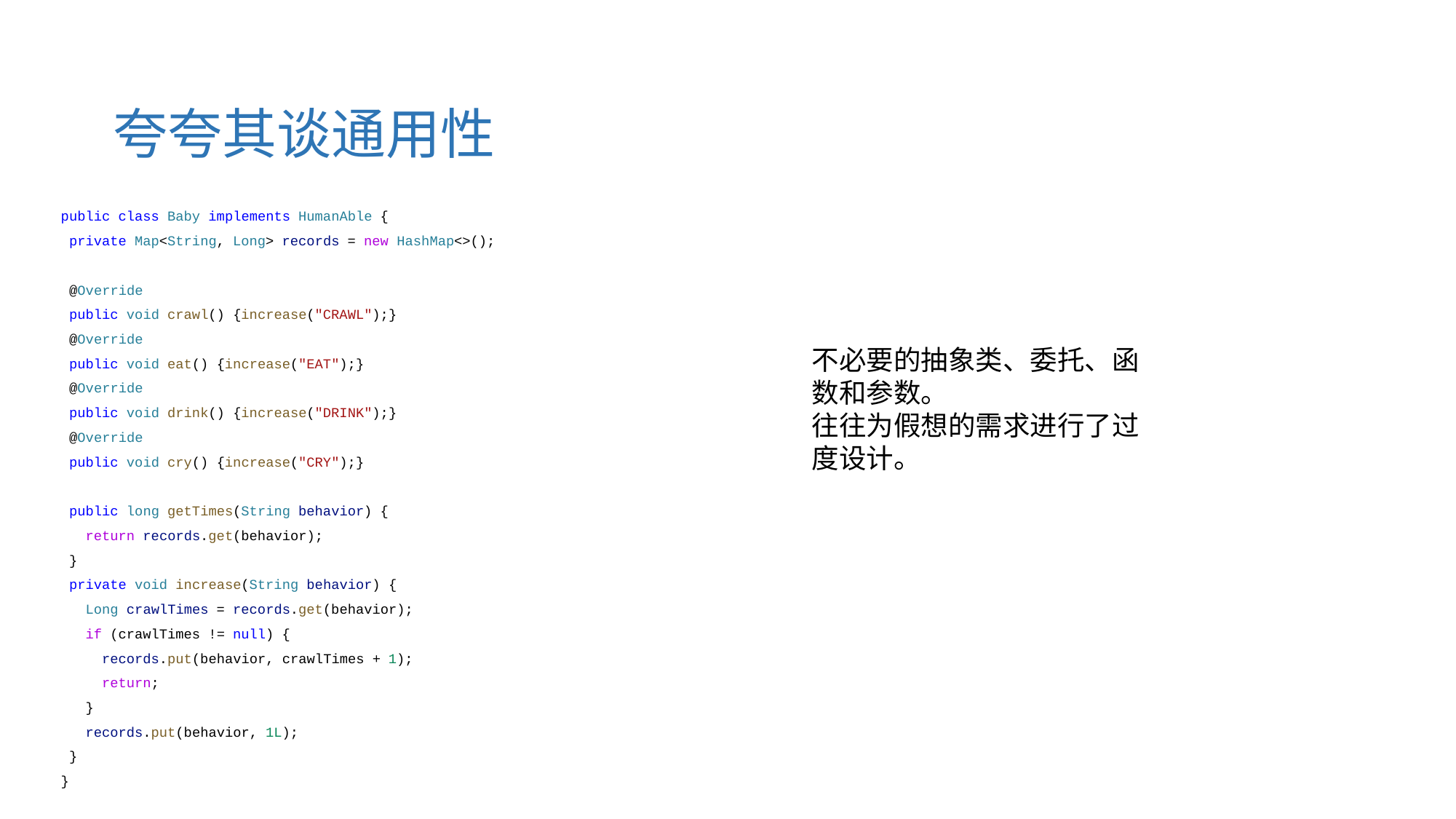

夸夸其谈通用性
public class Baby implements HumanAble {
 private Map<String, Long> records = new HashMap<>();

 @Override
 public void crawl() {increase("CRAWL");}
 @Override
 public void eat() {increase("EAT");}
 @Override
 public void drink() {increase("DRINK");}
 @Override
 public void cry() {increase("CRY");}

 public long getTimes(String behavior) {
   return records.get(behavior);
 }
 private void increase(String behavior) {
   Long crawlTimes = records.get(behavior);
   if (crawlTimes != null) {
     records.put(behavior, crawlTimes + 1);
     return;
   }
   records.put(behavior, 1L);
 }
}
不必要的抽象类、委托、函数和参数。
往往为假想的需求进行了过度设计。